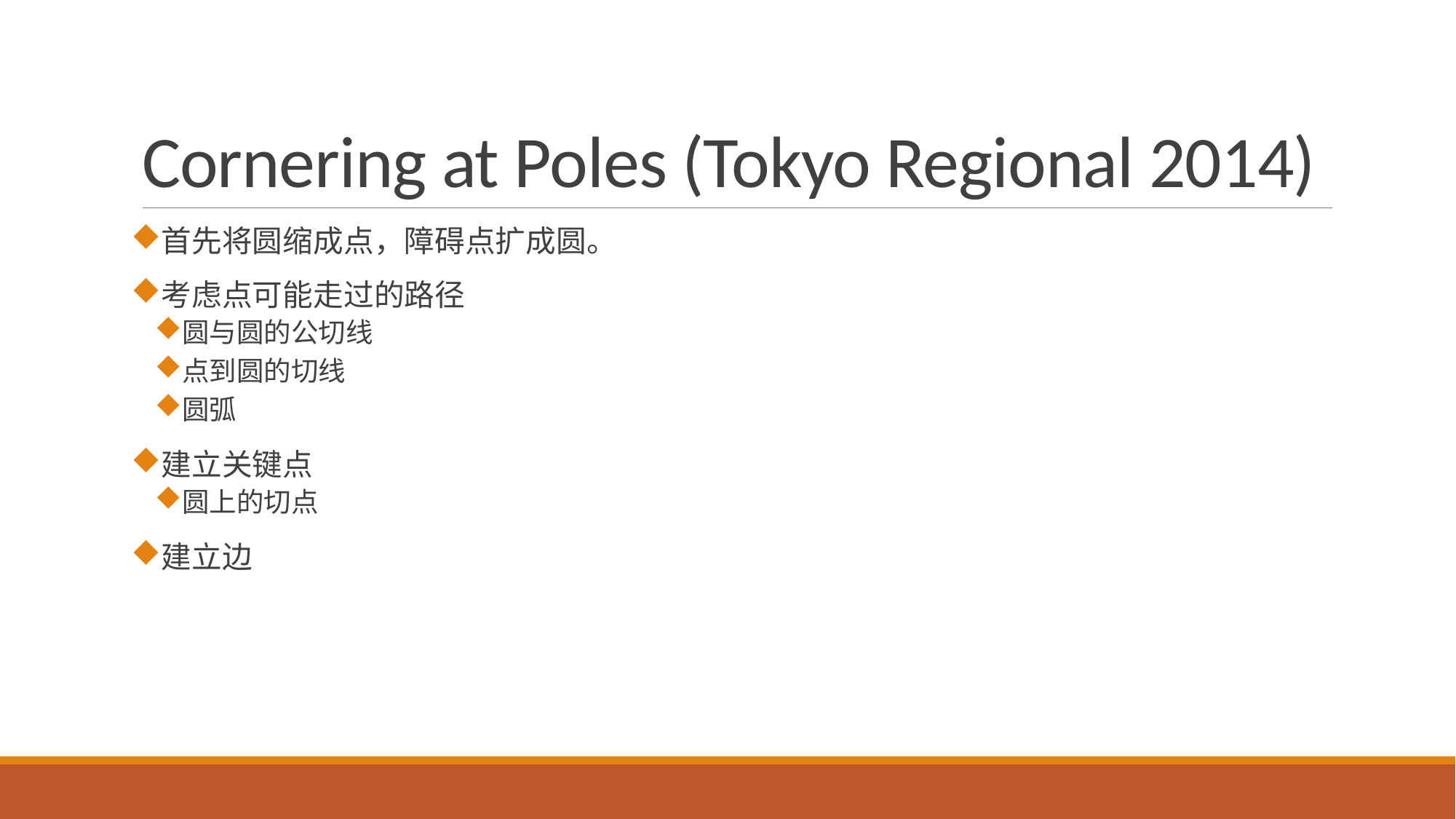

# Cornering at Poles (Tokyo Regional 2014)
首先将圆缩成点，障碍点扩成圆。
考虑点可能走过的路径
圆与圆的公切线
点到圆的切线
圆弧
建立关键点
圆上的切点
建立边